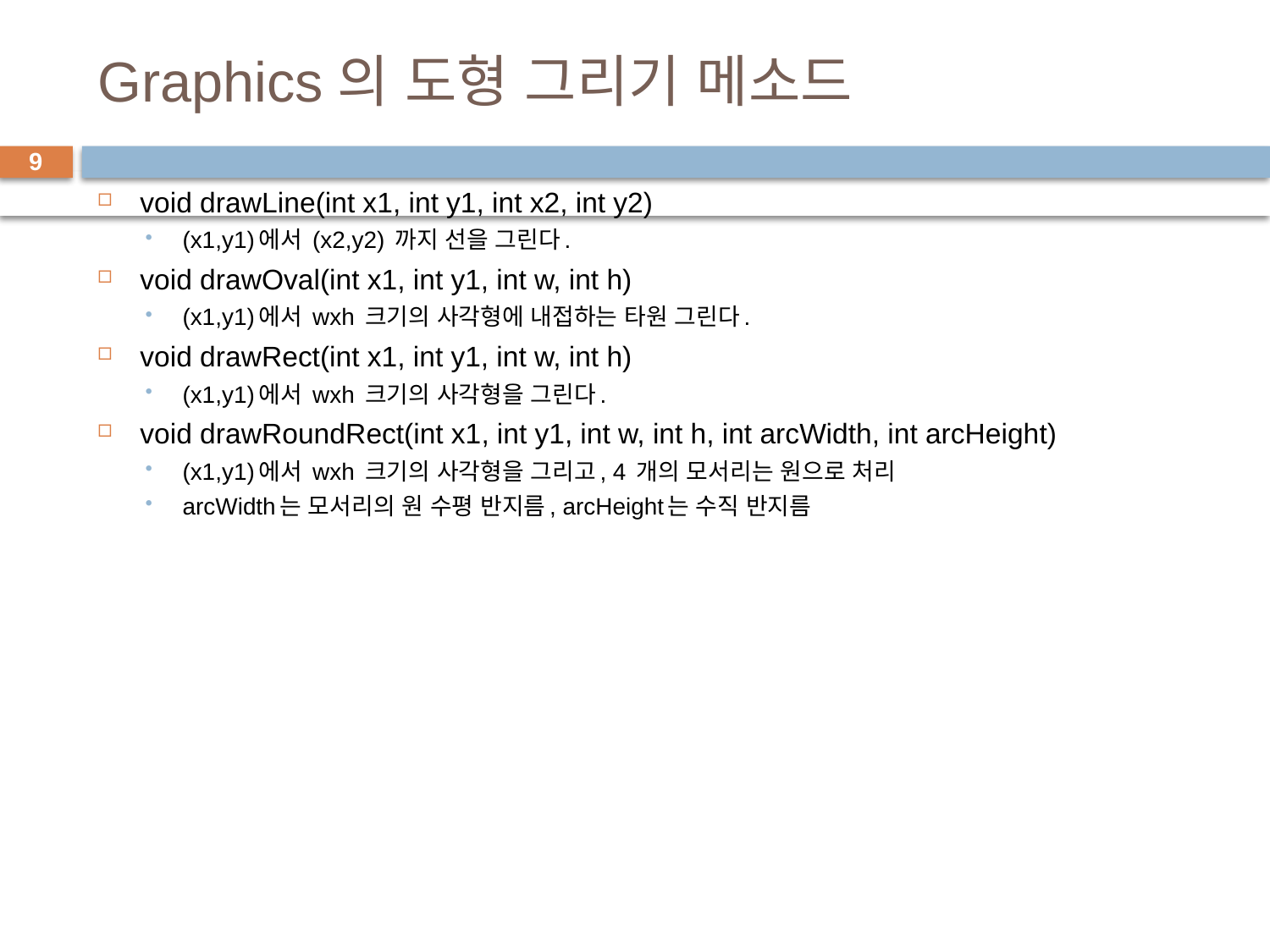

# Graphics의 도형 그리기 메소드
9
void drawLine(int x1, int y1, int x2, int y2)
(x1,y1)에서 (x2,y2) 까지 선을 그린다.
void drawOval(int x1, int y1, int w, int h)
(x1,y1)에서 wxh 크기의 사각형에 내접하는 타원 그린다.
void drawRect(int x1, int y1, int w, int h)
(x1,y1)에서 wxh 크기의 사각형을 그린다.
void drawRoundRect(int x1, int y1, int w, int h, int arcWidth, int arcHeight)
(x1,y1)에서 wxh 크기의 사각형을 그리고, 4 개의 모서리는 원으로 처리
arcWidth는 모서리의 원 수평 반지름, arcHeight는 수직 반지름